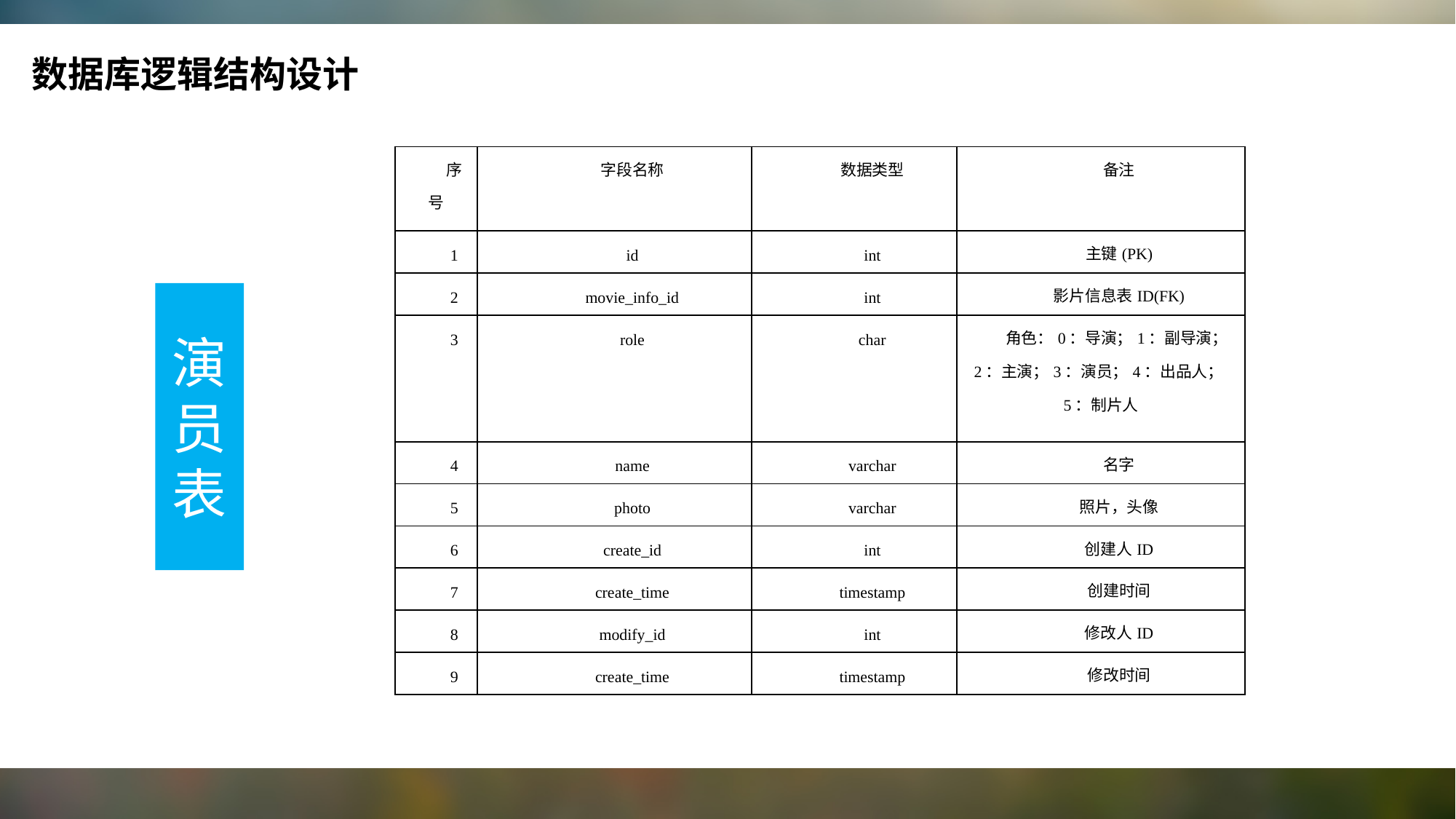

数据库逻辑结构设计
| 序号 | 字段名称 | 数据类型 | 备注 |
| --- | --- | --- | --- |
| 1 | id | int | 主键(PK) |
| 2 | movie\_info\_id | int | 影片信息表ID(FK) |
| 3 | role | char | 角色：0：导演；1：副导演；2：主演；3：演员；4：出品人；5：制片人 |
| 4 | name | varchar | 名字 |
| 5 | photo | varchar | 照片，头像 |
| 6 | create\_id | int | 创建人ID |
| 7 | create\_time | timestamp | 创建时间 |
| 8 | modify\_id | int | 修改人ID |
| 9 | create\_time | timestamp | 修改时间 |

演员表